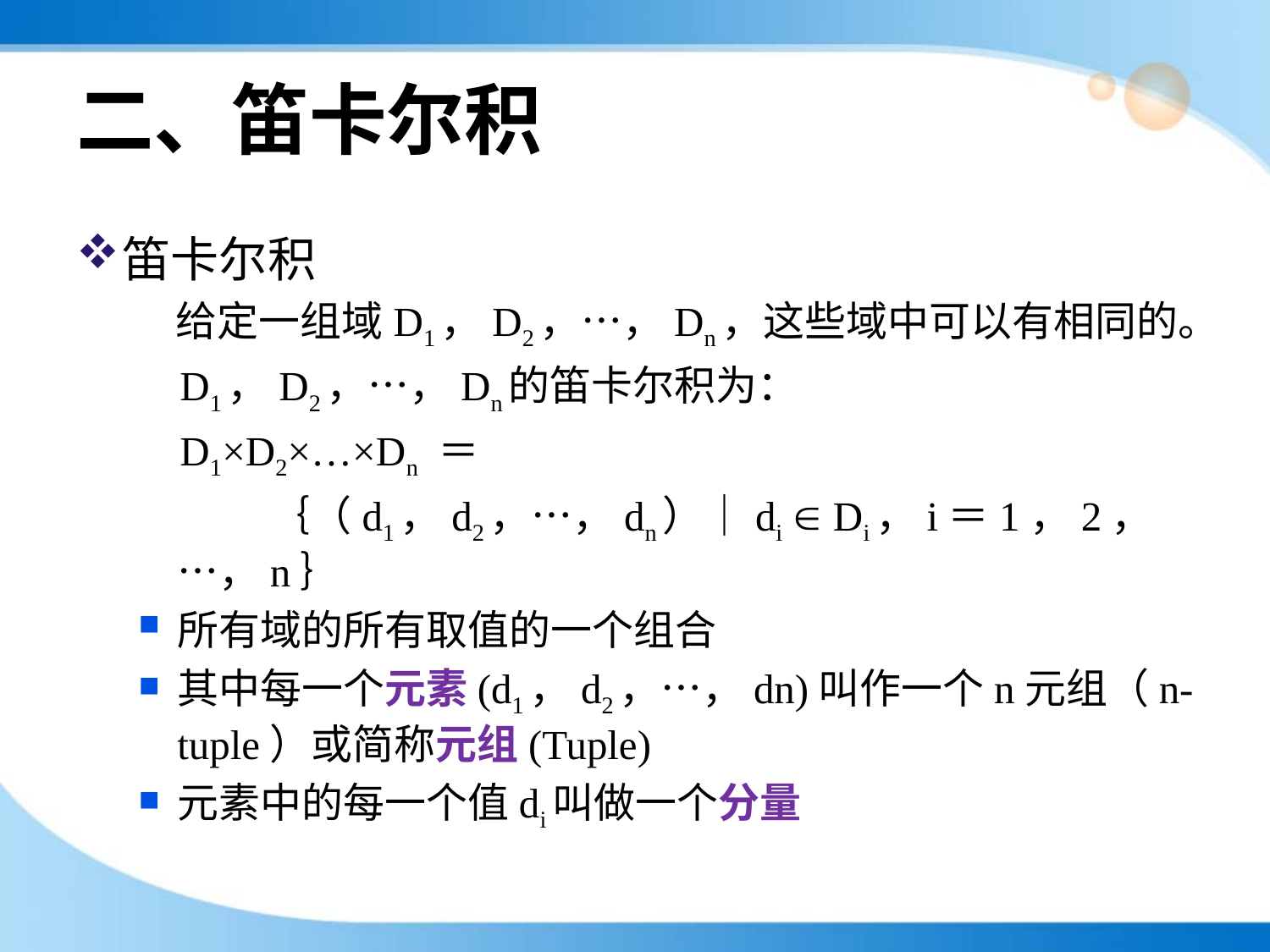

# 二、笛卡尔积
笛卡尔积
   给定一组域D1，D2，…，Dn，这些域中可以有相同的。
    D1，D2，…，Dn的笛卡尔积为：
    D1×D2×…×Dn ＝
             ｛（d1，d2，…，dn）｜di ∈ Di，i＝1，2，…，n｝
所有域的所有取值的一个组合
其中每一个元素(d1，d2，…，dn)叫作一个n元组（n-tuple）或简称元组(Tuple)
元素中的每一个值di叫做一个分量